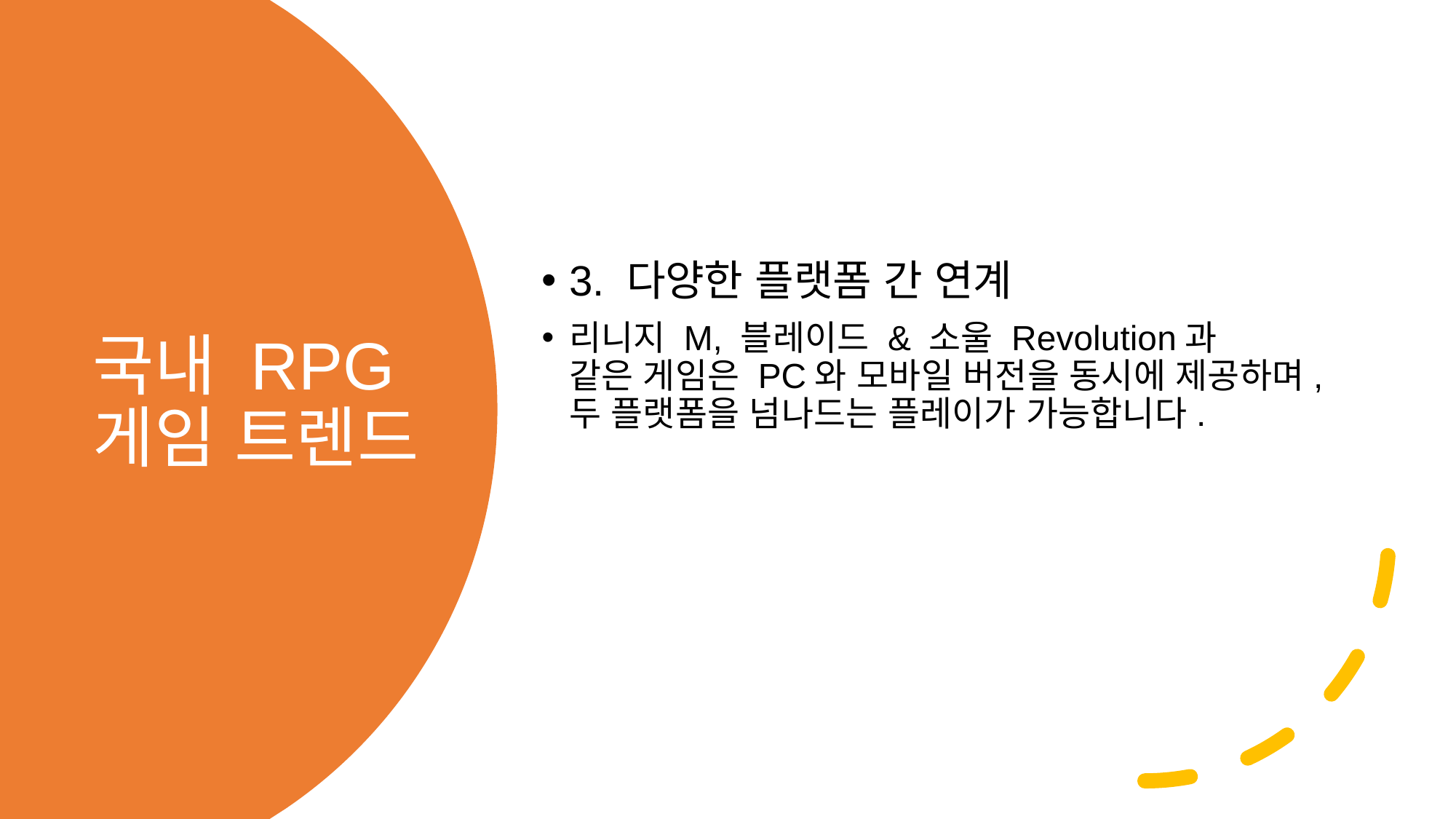

3. 다양한 플랫폼 간 연계
리니지 M, 블레이드 & 소울 Revolution과         같은 게임은 PC와 모바일 버전을 동시에 제공하며, 두 플랫폼을 넘나드는 플레이가 가능합니다.

# 국내 RPG 게임 트렌드